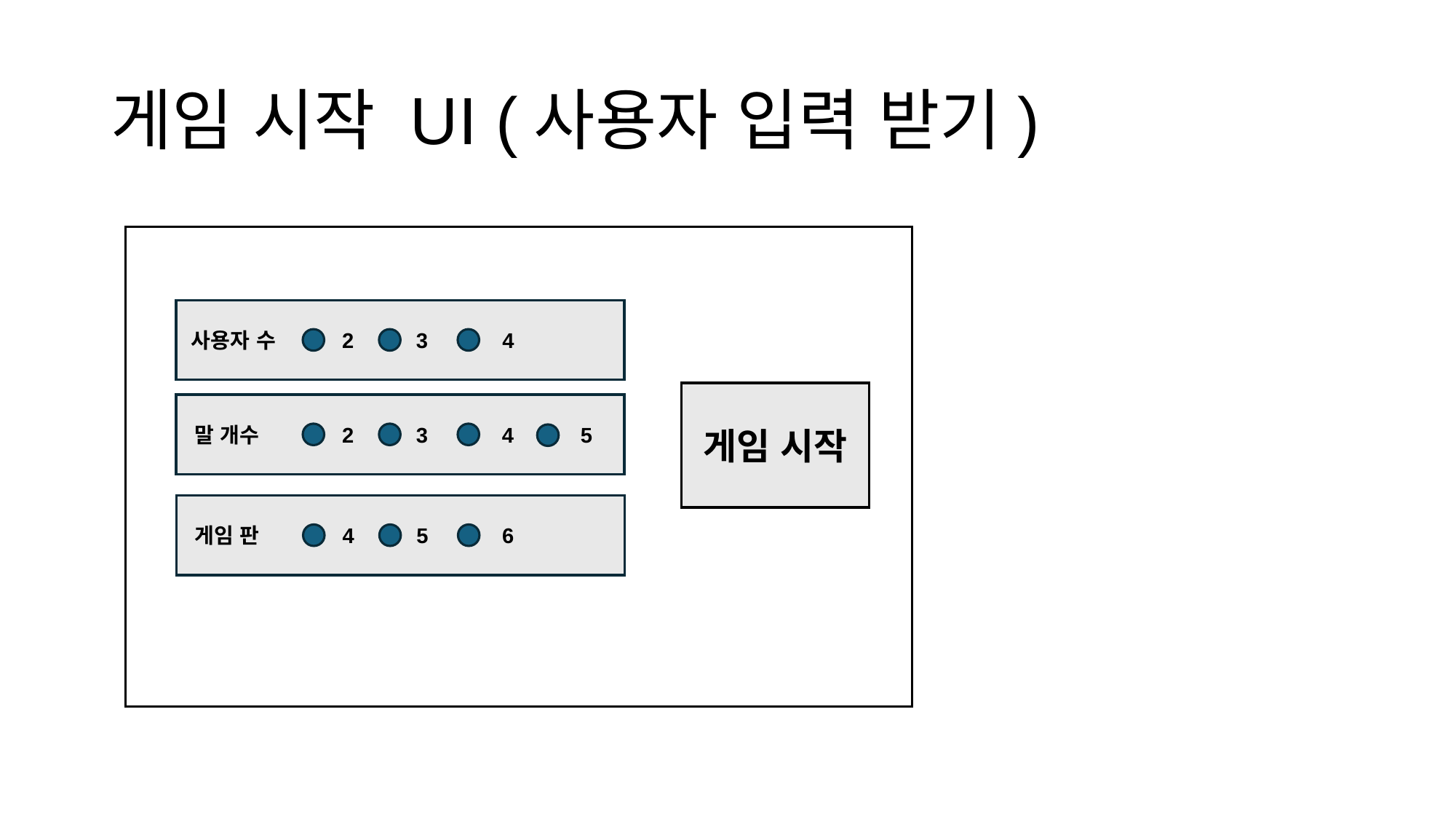

# 게임 시작 UI (사용자 입력 받기)

사용자 수
2
3
4

게임 시작

말 개수
2
3
4

5

게임 판
4
5
6